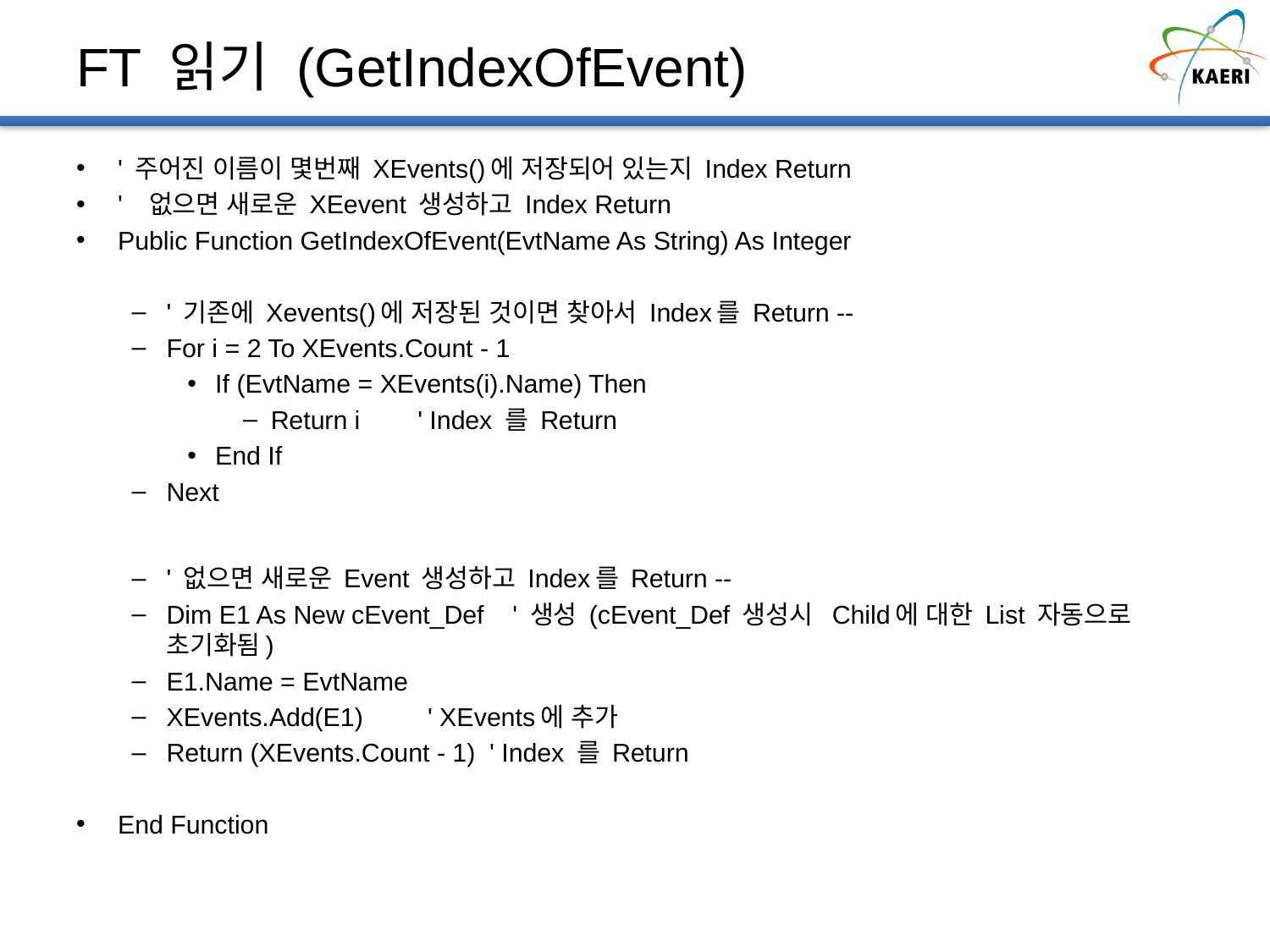

# FT 읽기 (GetIndexOfEvent)
' 주어진 이름이 몇번째 XEvents()에 저장되어 있는지 Index Return
'   없으면 새로운 XEevent 생성하고 Index Return
Public Function GetIndexOfEvent(EvtName As String) As Integer

' 기존에 Xevents()에 저장된 것이면 찾아서 Index를 Return --
For i = 2 To XEvents.Count - 1
If (EvtName = XEvents(i).Name) Then
Return i        ' Index 를 Return
End If
Next

' 없으면 새로운 Event 생성하고 Index를 Return --
Dim E1 As New cEvent_Def    ' 생성 (cEvent_Def 생성시  Child에 대한 List 자동으로 초기화됨)
E1.Name = EvtName
XEvents.Add(E1)         ' XEvents에 추가
Return (XEvents.Count - 1)  ' Index 를 Return

End Function